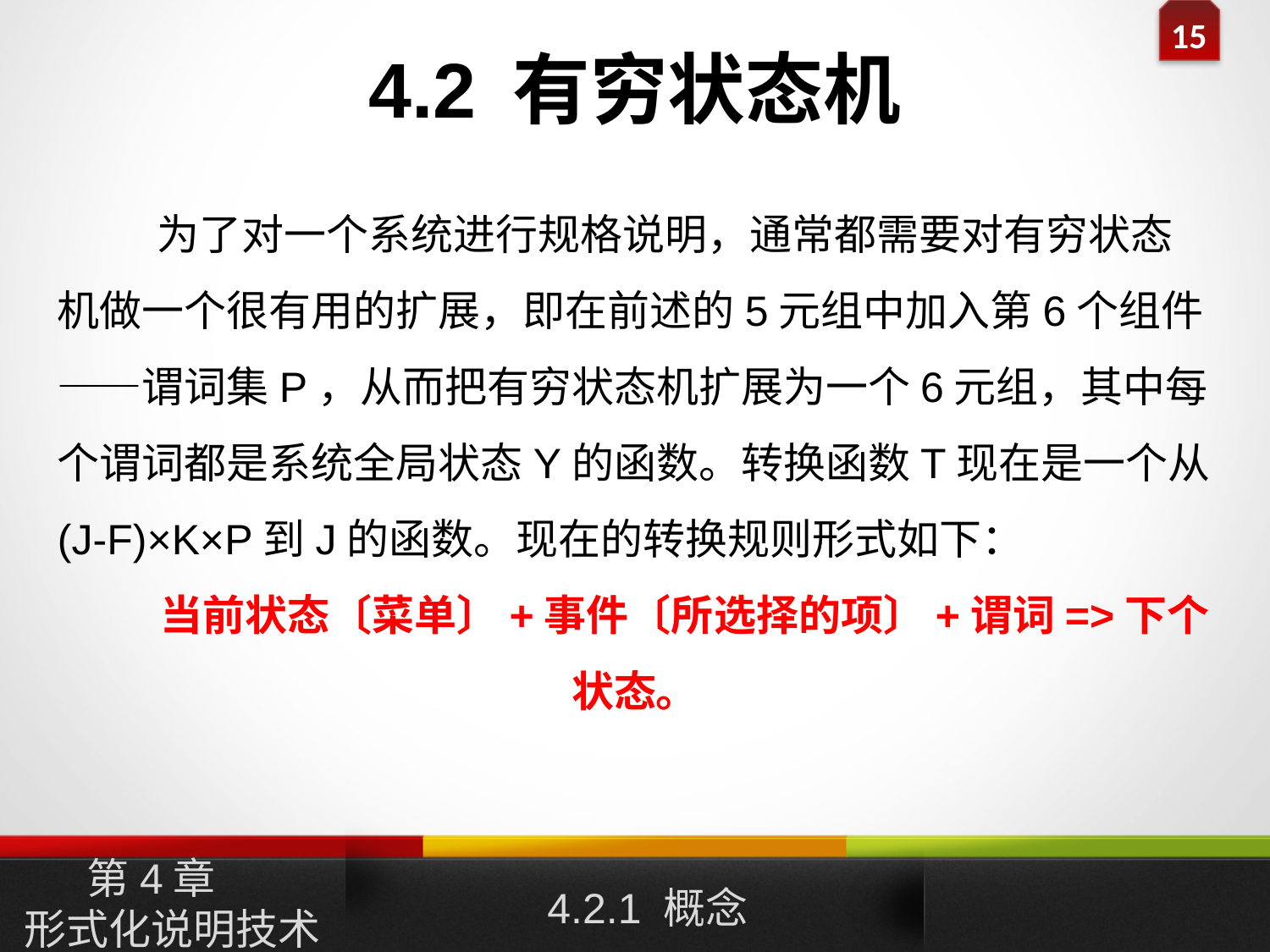

# 4.2 有穷状态机
为了对一个系统进行规格说明，通常都需要对有穷状态机做一个很有用的扩展，即在前述的5元组中加入第6个组件——谓词集P，从而把有穷状态机扩展为一个6元组，其中每个谓词都是系统全局状态Y的函数。转换函数T现在是一个从(J-F)×K×P到J的函数。现在的转换规则形式如下：
当前状态〔菜单〕+事件〔所选择的项〕+谓词=>下个状态。

第4章
形式化说明技术
4.2.1 概念